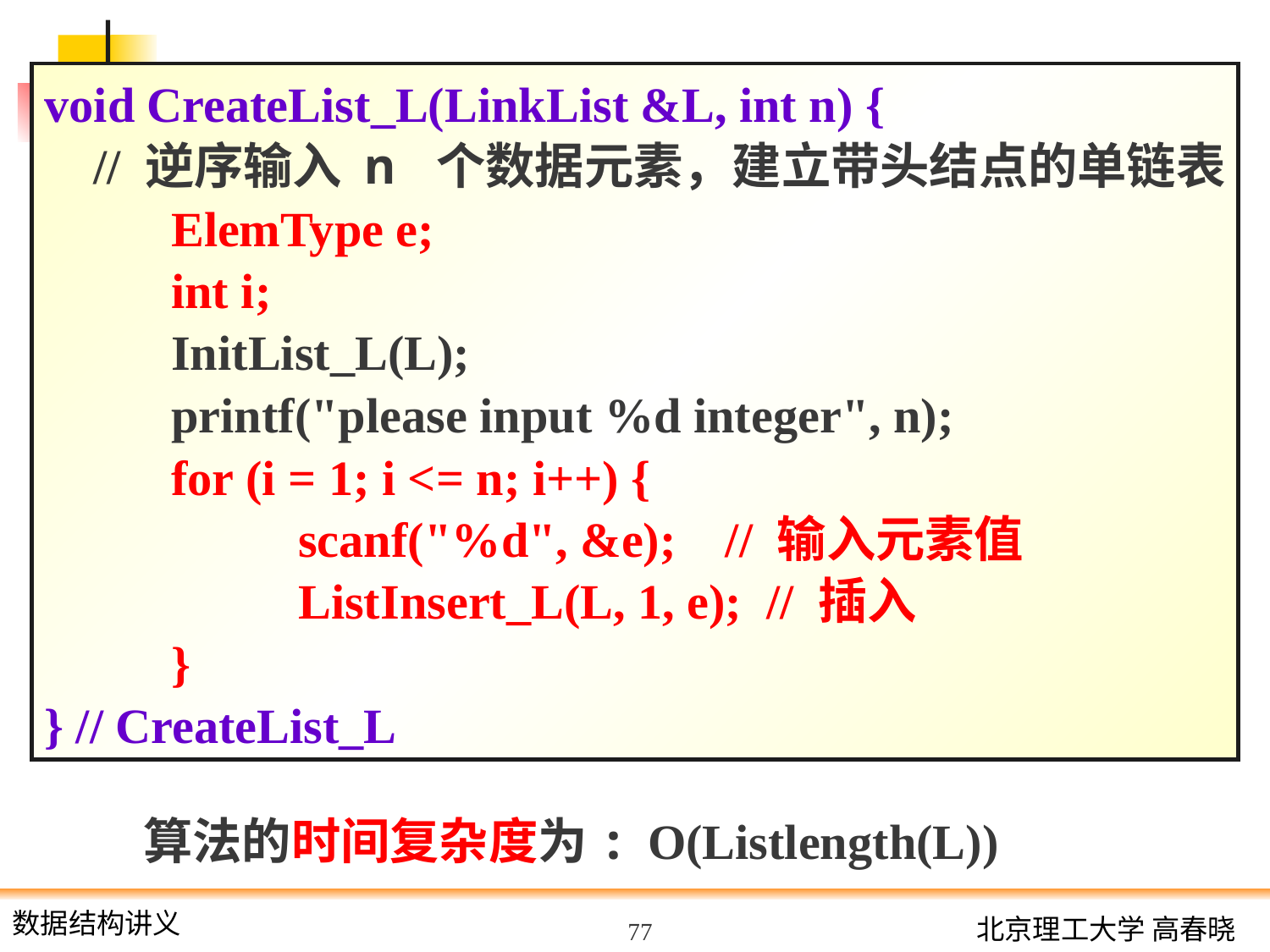

void CreateList_L(LinkList &L, int n) {
    // 逆序输入 n 个数据元素，建立带头结点的单链表
	ElemType e;
	int i;
	InitList_L(L);
	printf("please input %d integer", n);
	for (i = 1; i <= n; i++) {
		scanf("%d", &e);    // 输入元素值
		ListInsert_L(L, 1, e);  // 插入
	}
} // CreateList_L
算法的时间复杂度为:
O(Listlength(L))
77